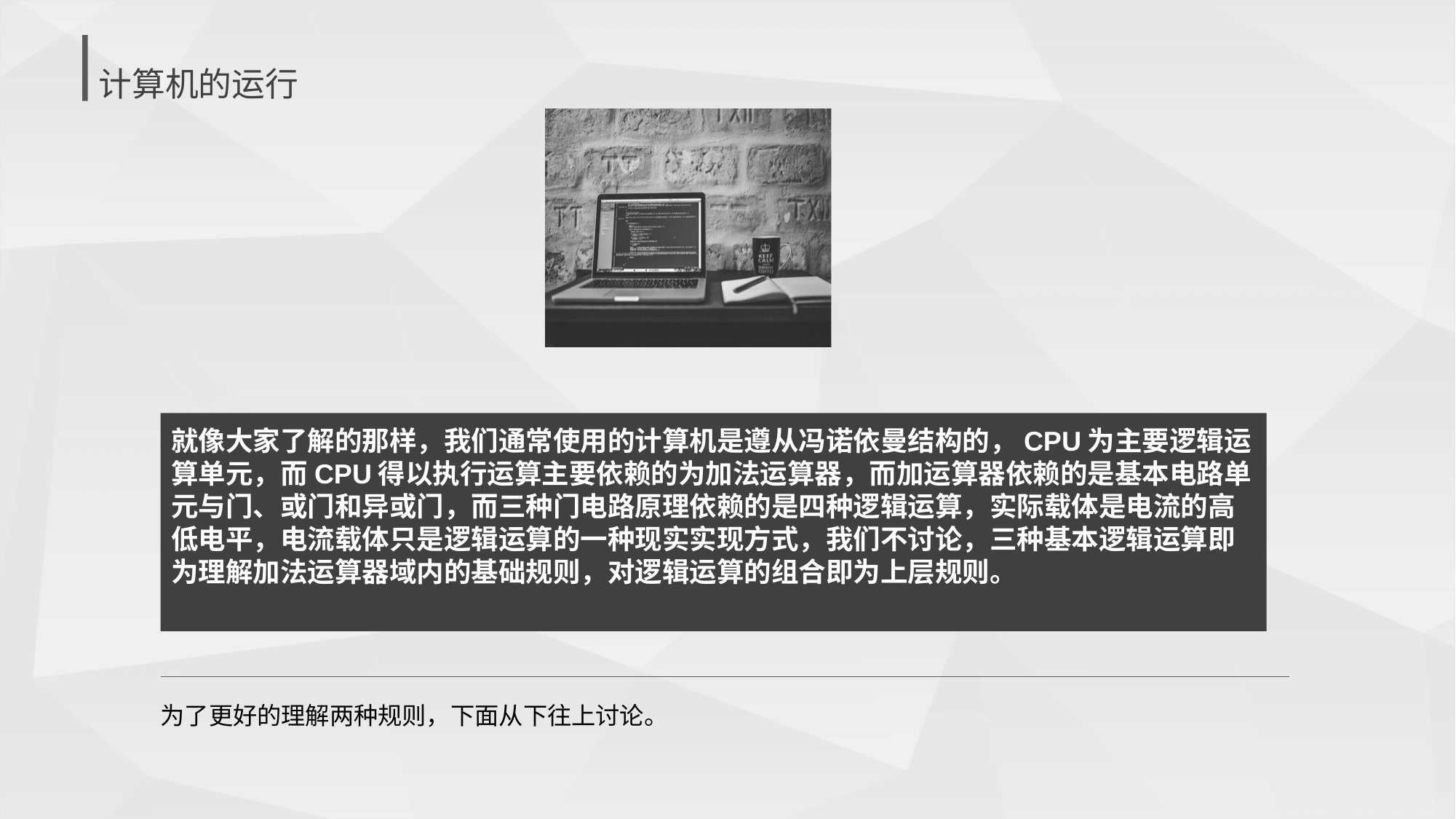

计算机的运行

就像大家了解的那样，我们通常使用的计算机是遵从冯诺依曼结构的，CPU为主要逻辑运算单元，而CPU得以执行运算主要依赖的为加法运算器，而加运算器依赖的是基本电路单元与门、或门和异或门，而三种门电路原理依赖的是四种逻辑运算，实际载体是电流的高低电平，电流载体只是逻辑运算的一种现实实现方式，我们不讨论，三种基本逻辑运算即为理解加法运算器域内的基础规则，对逻辑运算的组合即为上层规则。

为了更好的理解两种规则，下面从下往上讨论。